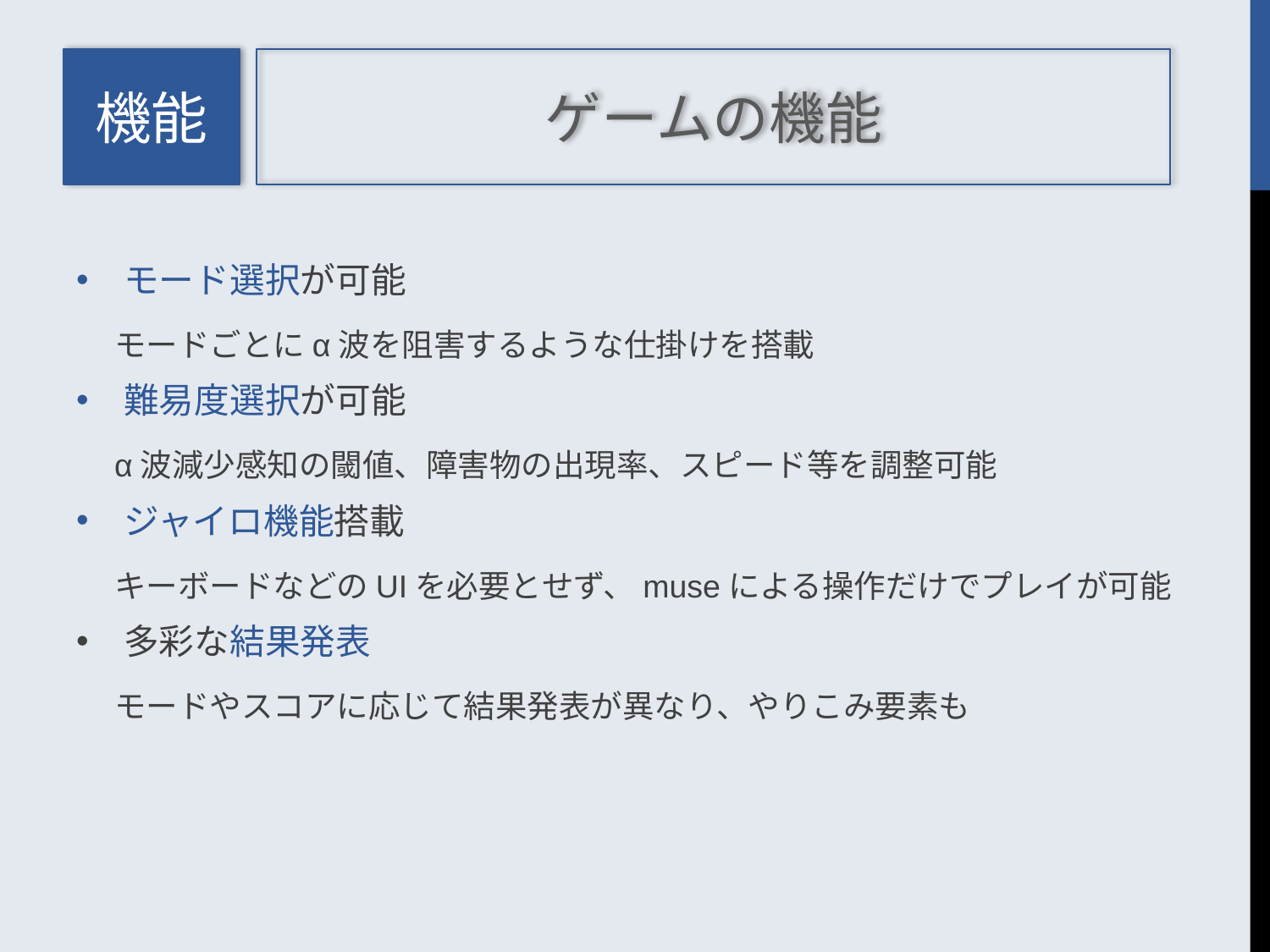

機能
ゲームの機能
モード選択が可能
モードごとにα波を阻害するような仕掛けを搭載
難易度選択が可能
α波減少感知の閾値、障害物の出現率、スピード等を調整可能
ジャイロ機能搭載
キーボードなどのUIを必要とせず、museによる操作だけでプレイが可能
多彩な結果発表
モードやスコアに応じて結果発表が異なり、やりこみ要素も